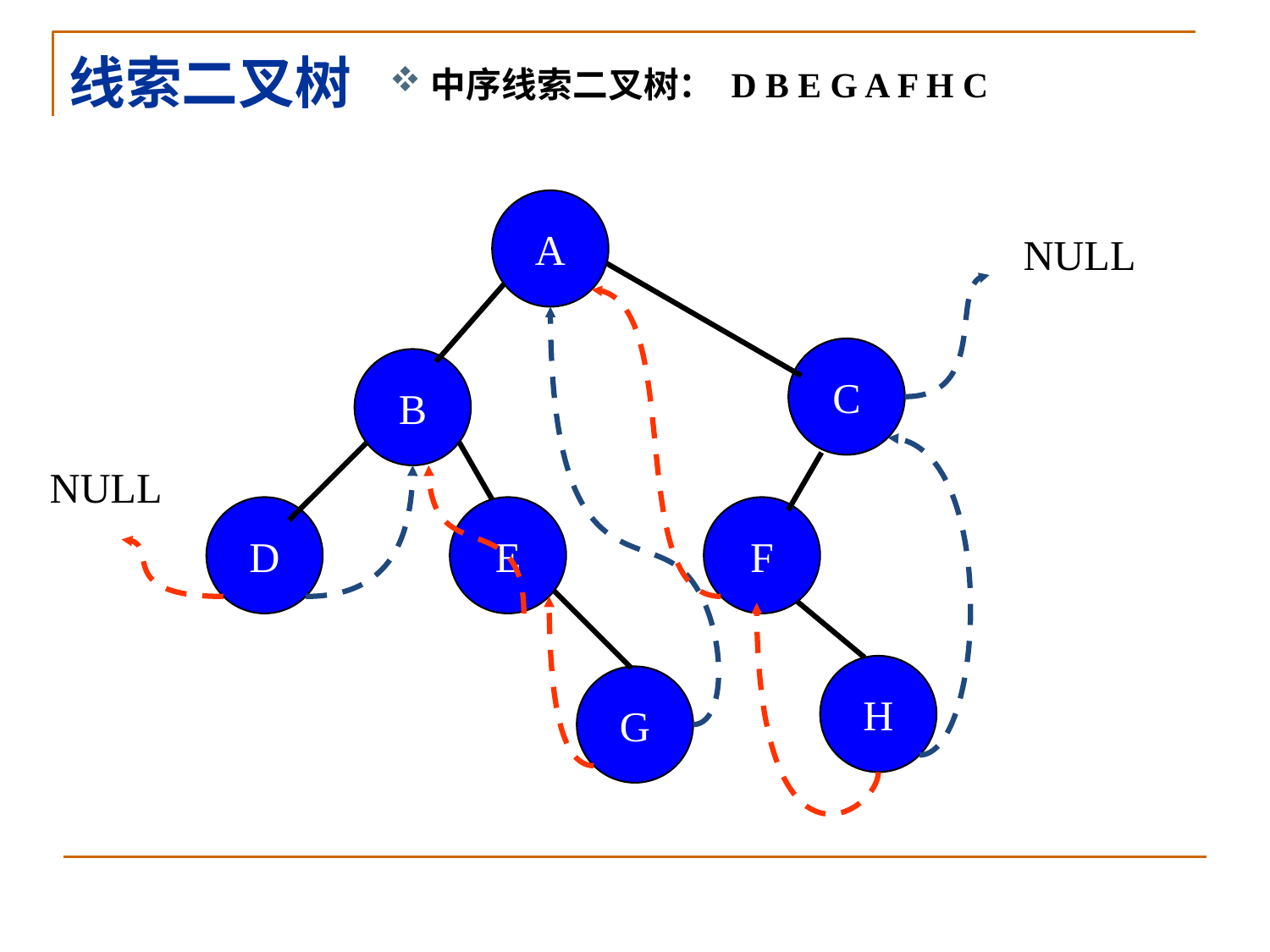

中序线索二叉树： D B E G A F H C

# 线索二叉树
A
NULL

C
B

NULL

D
E
F

H
G